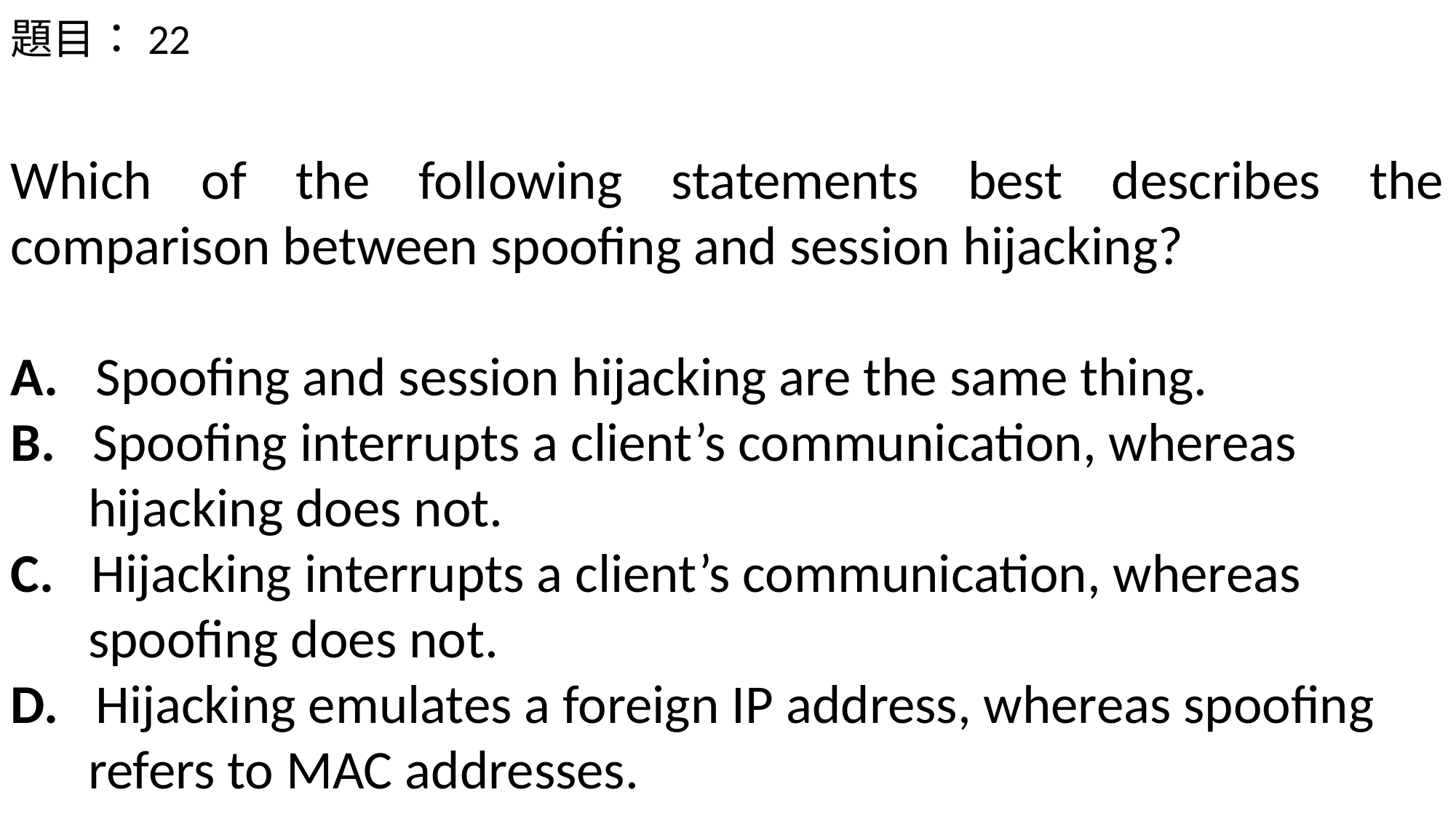

題目：22

Which of the following statements best describes the comparison between spoofing and session hijacking?

A.   Spoofing and session hijacking are the same thing.
B.   Spoofing interrupts a client’s communication, whereas
hijacking does not.
C.   Hijacking interrupts a client’s communication, whereas
spoofing does not.
D.   Hijacking emulates a foreign IP address, whereas spoofing
refers to MAC addresses.